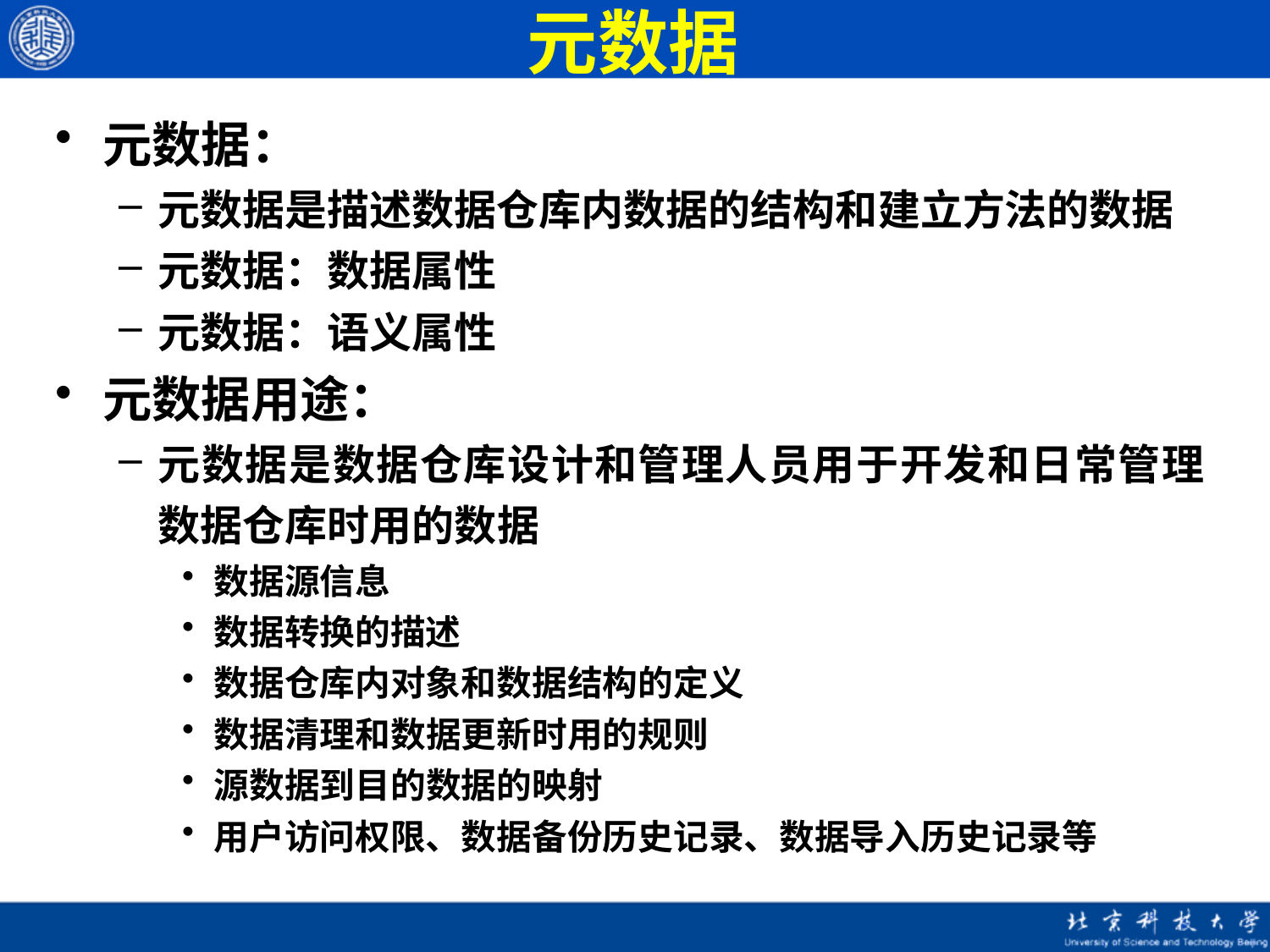

# 元数据
元数据：
元数据是描述数据仓库内数据的结构和建立方法的数据
元数据：数据属性
元数据：语义属性
元数据用途：
元数据是数据仓库设计和管理人员用于开发和日常管理数据仓库时用的数据
数据源信息
数据转换的描述
数据仓库内对象和数据结构的定义
数据清理和数据更新时用的规则
源数据到目的数据的映射
用户访问权限、数据备份历史记录、数据导入历史记录等